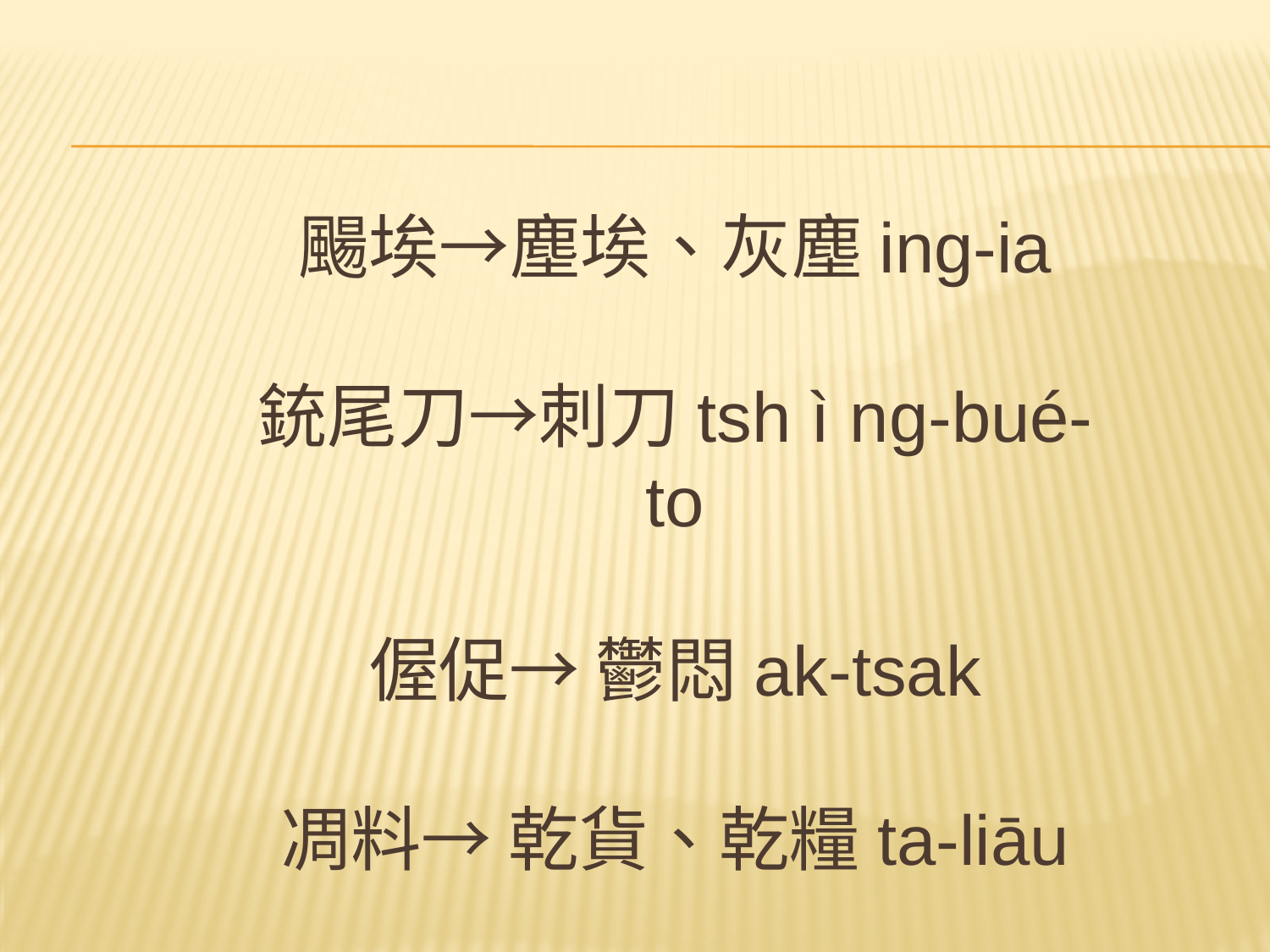

颺埃→塵埃、灰塵ing-ia
銃尾刀→刺刀tsh ì ng-bué-to
偓促→ 鬱悶ak-tsak
凋料→ 乾貨、乾糧ta-liāu